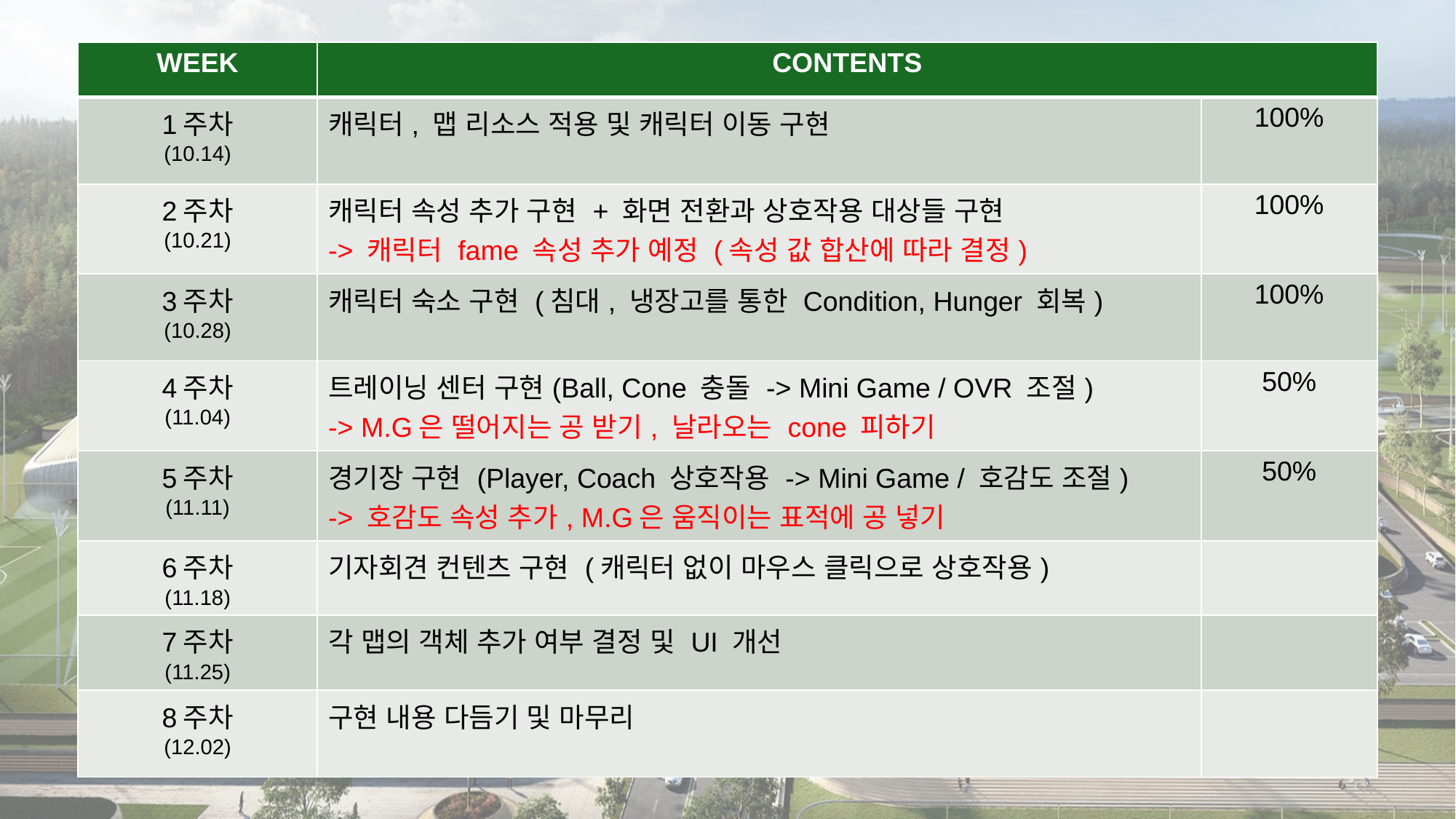

| WEEK | CONTENTS |  |
| --- | --- | --- |
| 1주차 (10.14) | 캐릭터, 맵 리소스 적용 및 캐릭터 이동 구현 | 100% |
| 2주차 (10.21) | 캐릭터 속성 추가 구현 + 화면 전환과 상호작용 대상들 구현 -> 캐릭터 fame 속성 추가 예정 (속성 값 합산에 따라 결정) | 100% |
| 3주차 (10.28) | 캐릭터 숙소 구현 (침대, 냉장고를 통한 Condition, Hunger 회복) | 100% |
| 4주차 (11.04) | 트레이닝 센터 구현(Ball, Cone 충돌 -> Mini Game / OVR 조절) -> M.G은 떨어지는 공 받기, 날라오는 cone 피하기 | 50% |
| 5주차 (11.11) | 경기장 구현 (Player, Coach 상호작용 -> Mini Game / 호감도 조절) -> 호감도 속성 추가, M.G은 움직이는 표적에 공 넣기 | 50% |
| 6주차 (11.18) | 기자회견 컨텐츠 구현 (캐릭터 없이 마우스 클릭으로 상호작용) |  |
| 7주차 (11.25) | 각 맵의 객체 추가 여부 결정 및 UI 개선 |  |
| 8주차 (12.02) | 구현 내용 다듬기 및 마무리 |  |